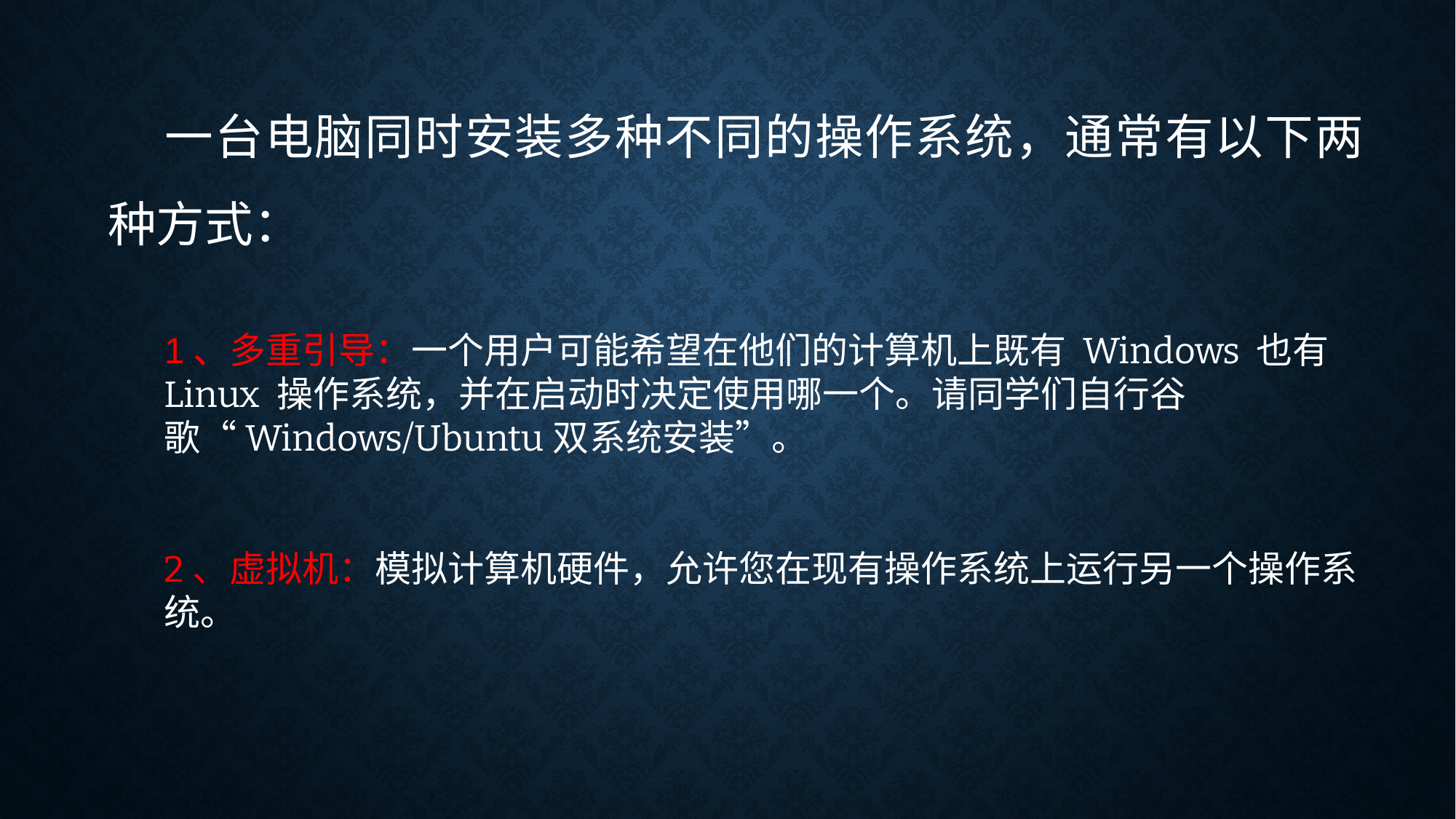

一台电脑同时安装多种不同的操作系统，通常有以下两种方式：

1、多重引导：一个用户可能希望在他们的计算机上既有 Windows 也有 Linux 操作系统，并在启动时决定使用哪一个。请同学们自行谷歌“Windows/Ubuntu双系统安装”。

2、虚拟机：模拟计算机硬件，允许您在现有操作系统上运行另一个操作系统。
7